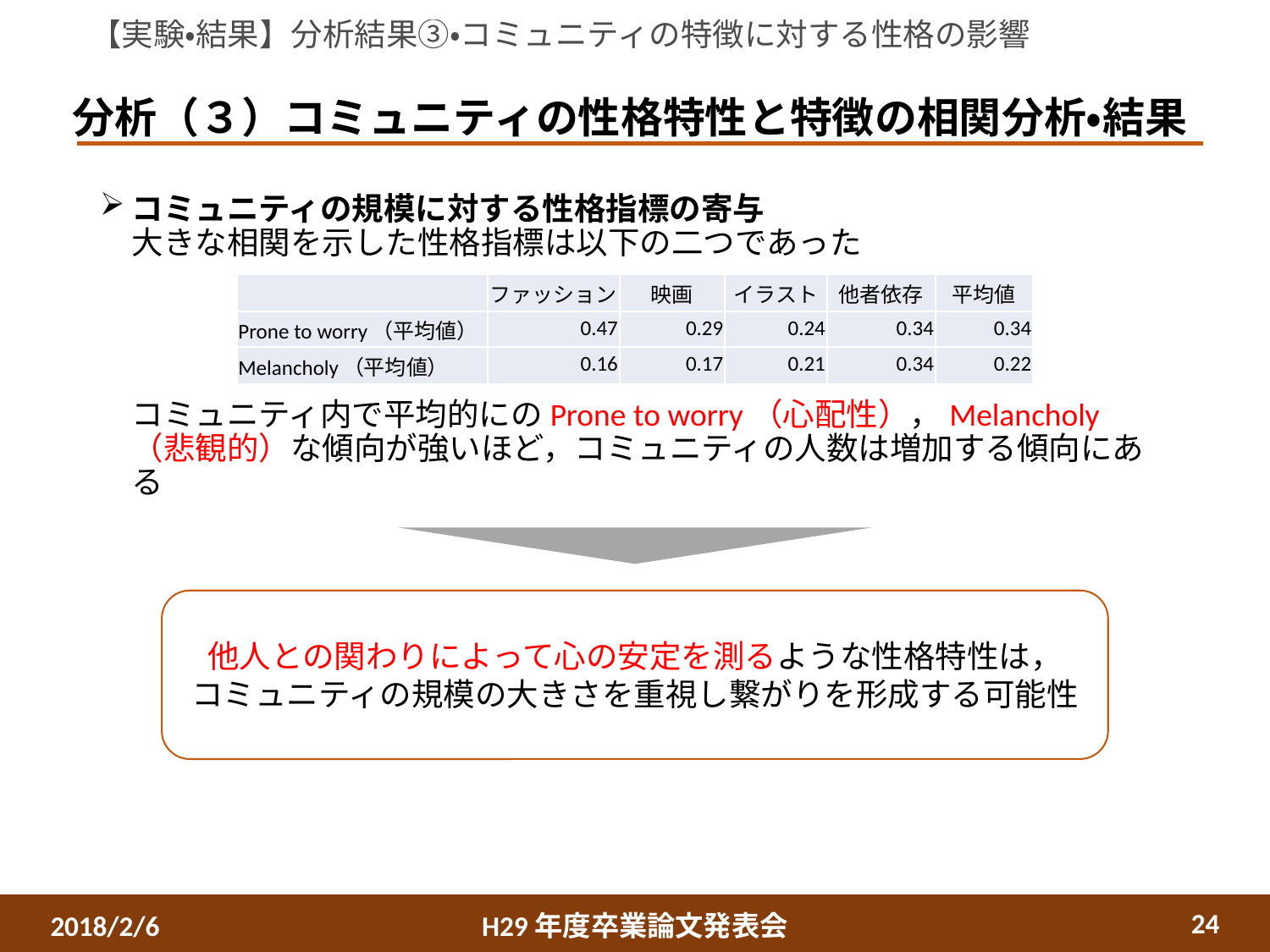

【実験・結果】分析結果③・コミュニティの特徴に対する性格の影響

# 分析（３）コミュニティの性格特性と特徴の相関分析・結果
コミュニティの規模に対する性格指標の寄与
大きな相関を示した性格指標は以下の二つであった
コミュニティ内で平均的にのProne to worry（心配性），Melancholy（悲観的）な傾向が強いほど，コミュニティの人数は増加する傾向にある

|  | ファッション | 映画 | イラスト | 他者依存 | 平均値 |
| --- | --- | --- | --- | --- | --- |
| Prone to worry（平均値） | 0.47 | 0.29 | 0.24 | 0.34 | 0.34 |
| Melancholy（平均値） | 0.16 | 0.17 | 0.21 | 0.34 | 0.22 |

他人との関わりによって心の安定を測るような性格特性は，
コミュニティの規模の大きさを重視し繋がりを形成する可能性
24
H29年度卒業論文発表会
2018/2/6